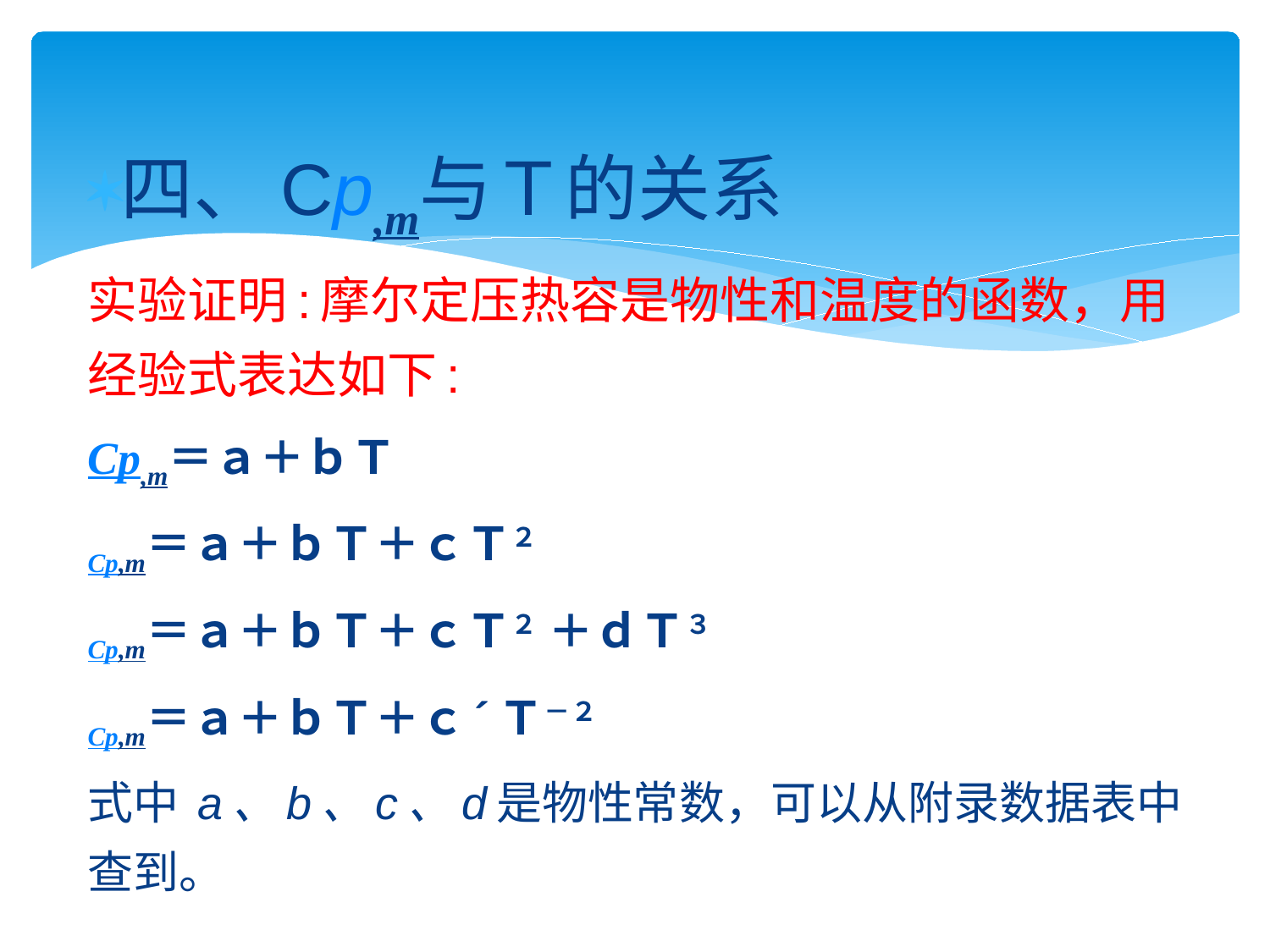

四、Cp,m与Ｔ的关系
实验证明:摩尔定压热容是物性和温度的函数，用经验式表达如下:
Cp,m＝ａ＋ｂＴ
Cp,m＝ａ＋ｂＴ＋ｃＴ２
Cp,m＝ａ＋ｂＴ＋ｃＴ２ ＋ｄＴ３
Cp,m＝ａ＋ｂＴ＋ｃ´Ｔ－２
式中 a、b、c、d是物性常数，可以从附录数据表中查到。